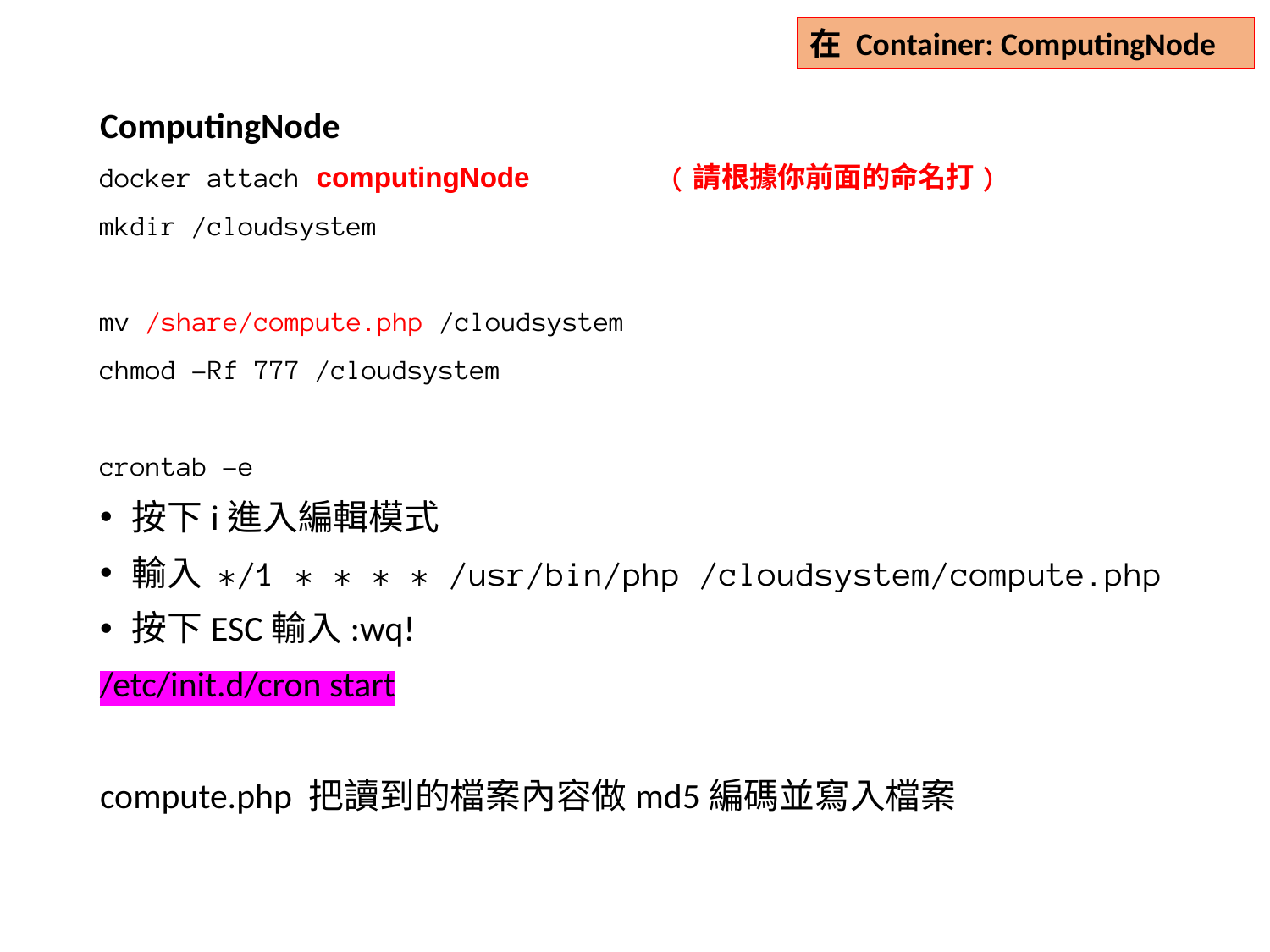

在 Container: ComputingNode
ComputingNode
docker attach computingNode                  (請根據你前面的命名打)
mkdir /cloudsystem

mv /share/compute.php /cloudsystem
chmod -Rf 777 /cloudsystem

crontab -e
按下i進入編輯模式
輸入 */1 * * * * /usr/bin/php /cloudsystem/compute.php
按下ESC輸入:wq!
/etc/init.d/cron start

compute.php 把讀到的檔案內容做md5編碼並寫入檔案